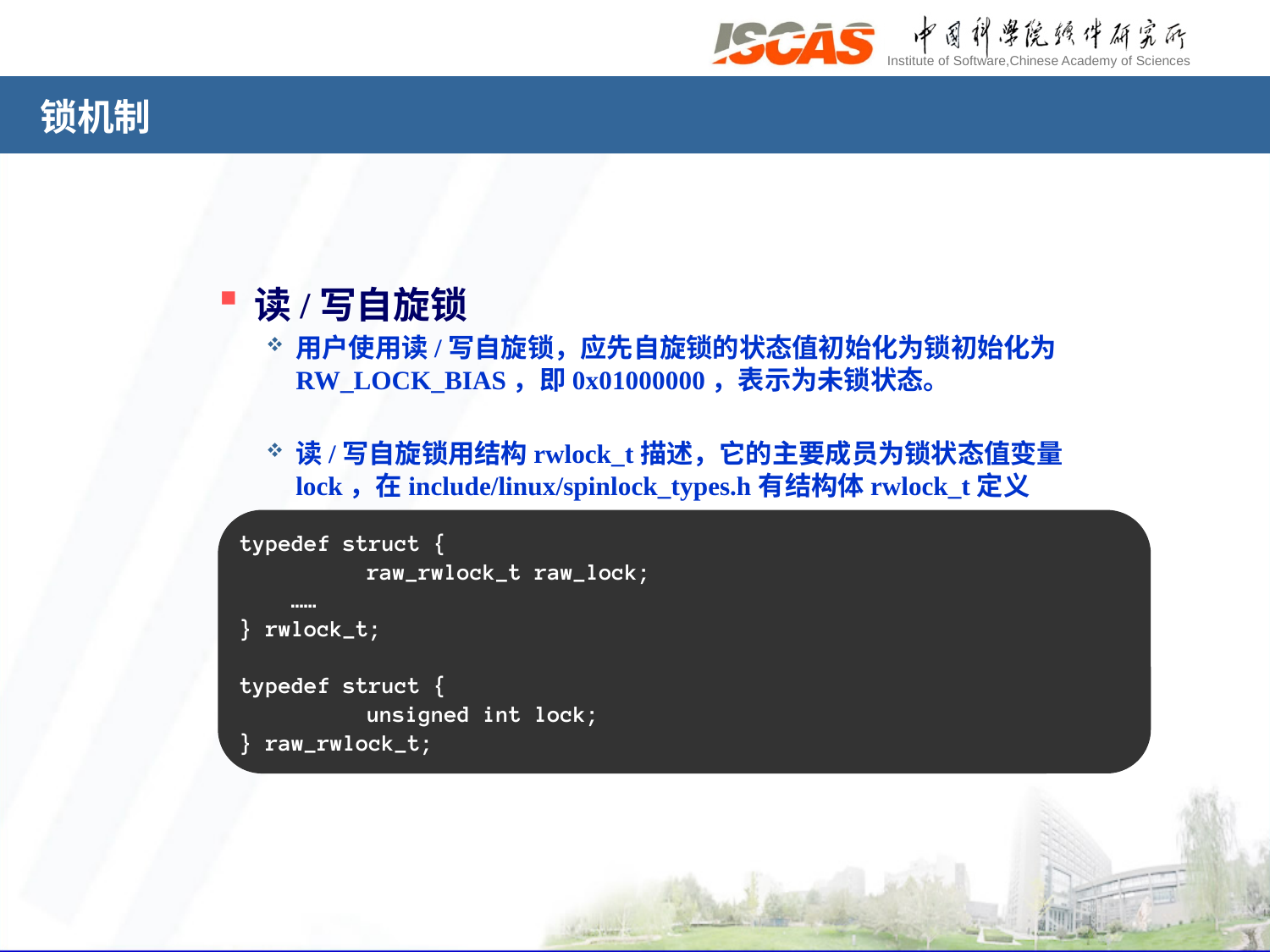

# 锁机制
读/写自旋锁
用户使用读/写自旋锁，应先自旋锁的状态值初始化为锁初始化为RW_LOCK_BIAS，即0x01000000，表示为未锁状态。

读/写自旋锁用结构rwlock_t描述，它的主要成员为锁状态值变量lock，在include/linux/spinlock_types.h有结构体rwlock_t定义
typedef struct {
	raw_rwlock_t raw_lock;
    ……
} rwlock_t;

typedef struct {
	unsigned int lock;
} raw_rwlock_t;